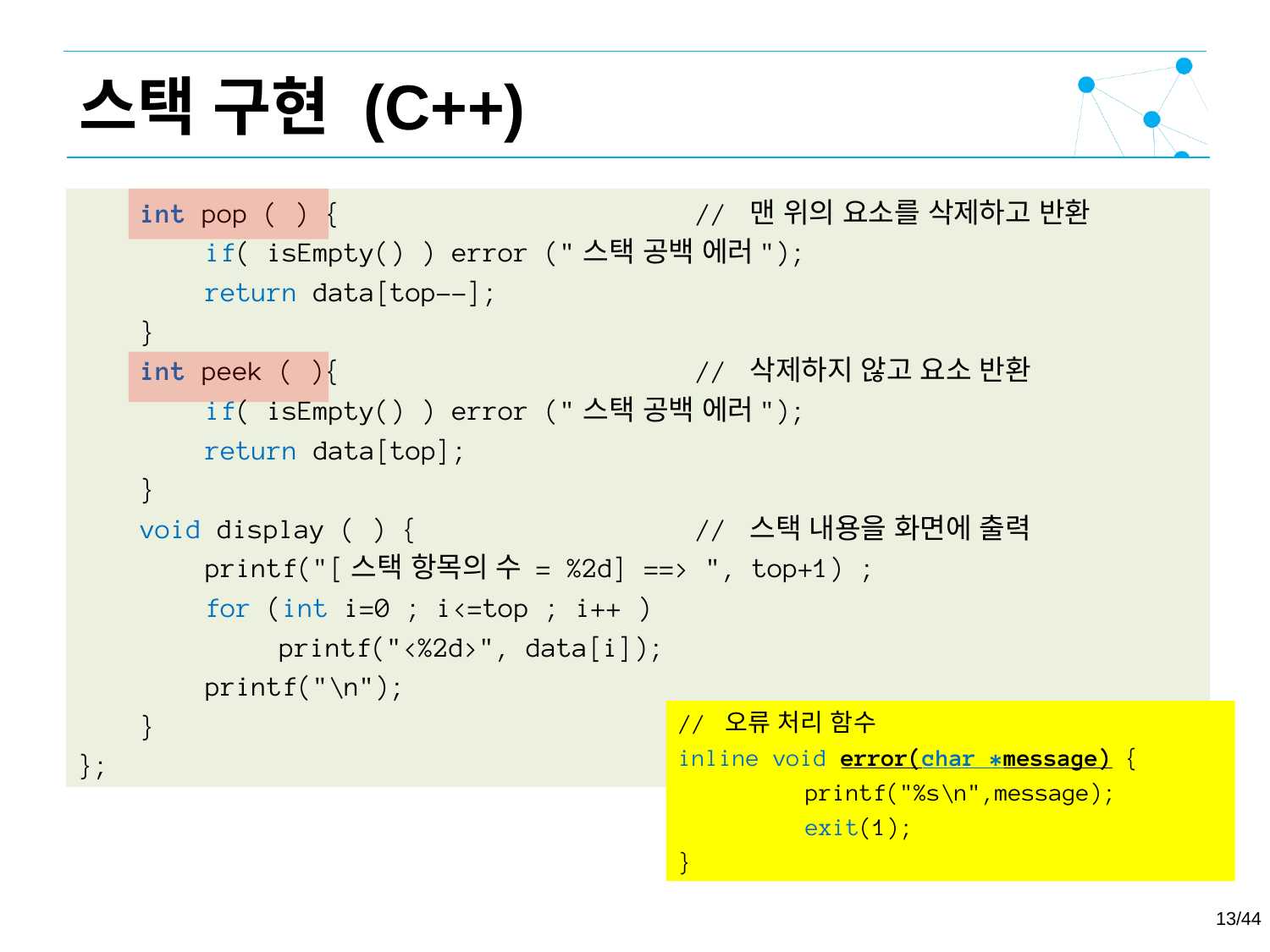

스택 구현 (C++)
    int pop ( ) {                       // 맨 위의 요소를 삭제하고 반환
	if( isEmpty() ) error ("스택 공백 에러");
	return data[top--];
    }
    int peek ( ){                       // 삭제하지 않고 요소 반환
	if( isEmpty() ) error ("스택 공백 에러");
	return data[top];
    }
    void display ( ) {                  // 스택 내용을 화면에 출력
	printf("[스택 항목의 수 = %2d] ==> ", top+1) ;
	for (int i=0 ; i<=top ; i++ )
             printf("<%2d>", data[i]);
	printf("\n");
    }
};

// 오류 처리 함수
inline void error(char *message) {
	printf("%s\n",message);
	exit(1);
}